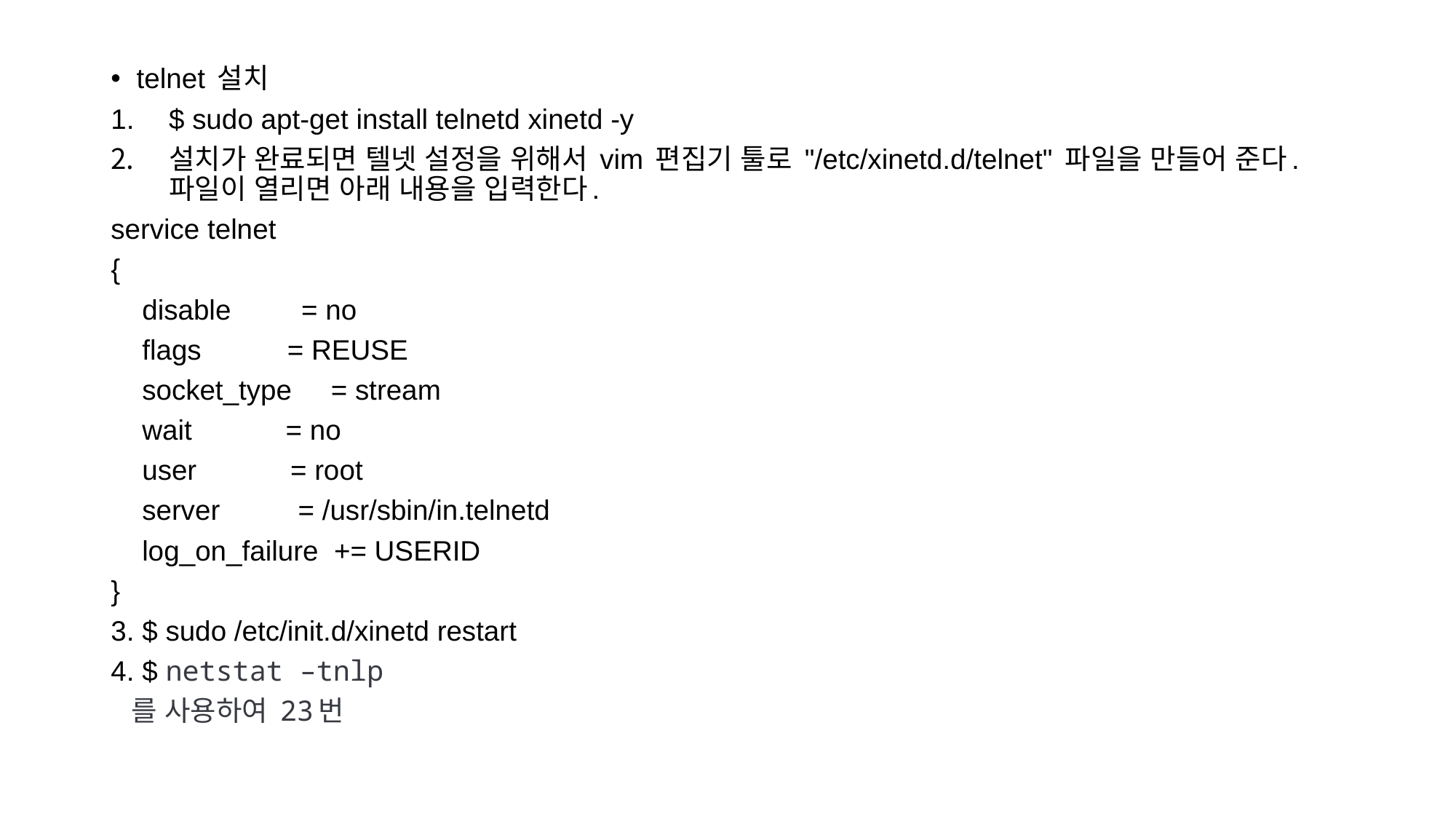

telnet 설치
$ sudo apt-get install telnetd xinetd -y
설치가 완료되면 텔넷 설정을 위해서 vim 편집기 툴로 "/etc/xinetd.d/telnet" 파일을 만들어 준다. 파일이 열리면 아래 내용을 입력한다.
service telnet
{
    disable         = no
    flags           = REUSE
    socket_type     = stream
    wait            = no
    user            = root
    server          = /usr/sbin/in.telnetd
    log_on_failure  += USERID
}
3. $ sudo /etc/init.d/xinetd restart
4. $ netstat –tnlp
  를 사용하여 23번